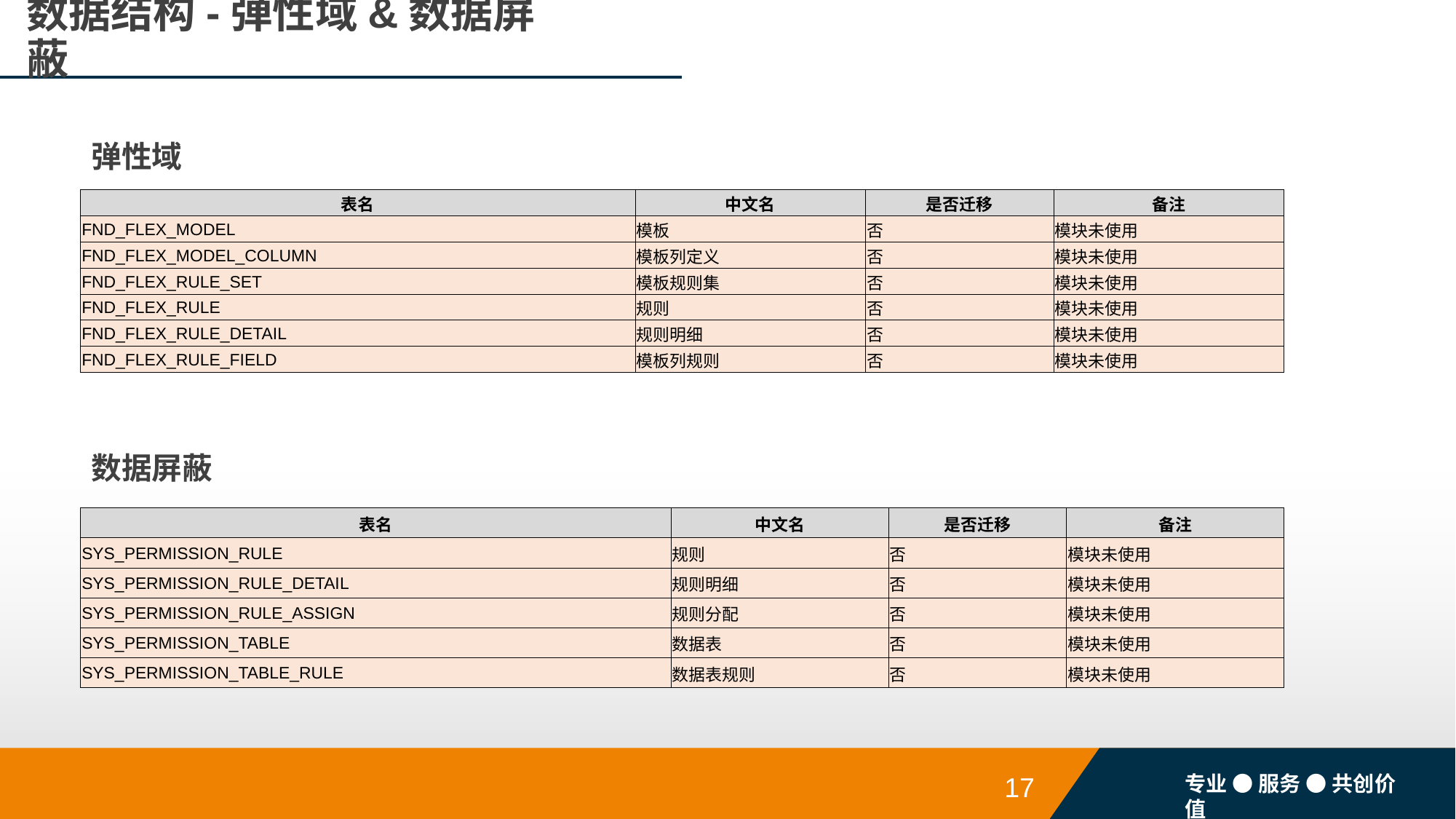

# 数据结构-弹性域&数据屏蔽
弹性域
| 表名 | 中文名 | 是否迁移 | 备注 |
| --- | --- | --- | --- |
| FND\_FLEX\_MODEL | 模板 | 否 | 模块未使用 |
| FND\_FLEX\_MODEL\_COLUMN | 模板列定义 | 否 | 模块未使用 |
| FND\_FLEX\_RULE\_SET | 模板规则集 | 否 | 模块未使用 |
| FND\_FLEX\_RULE | 规则 | 否 | 模块未使用 |
| FND\_FLEX\_RULE\_DETAIL | 规则明细 | 否 | 模块未使用 |
| FND\_FLEX\_RULE\_FIELD | 模板列规则 | 否 | 模块未使用 |
数据屏蔽
| 表名 | 中文名 | 是否迁移 | 备注 |
| --- | --- | --- | --- |
| SYS\_PERMISSION\_RULE | 规则 | 否 | 模块未使用 |
| SYS\_PERMISSION\_RULE\_DETAIL | 规则明细 | 否 | 模块未使用 |
| SYS\_PERMISSION\_RULE\_ASSIGN | 规则分配 | 否 | 模块未使用 |
| SYS\_PERMISSION\_TABLE | 数据表 | 否 | 模块未使用 |
| SYS\_PERMISSION\_TABLE\_RULE | 数据表规则 | 否 | 模块未使用 |